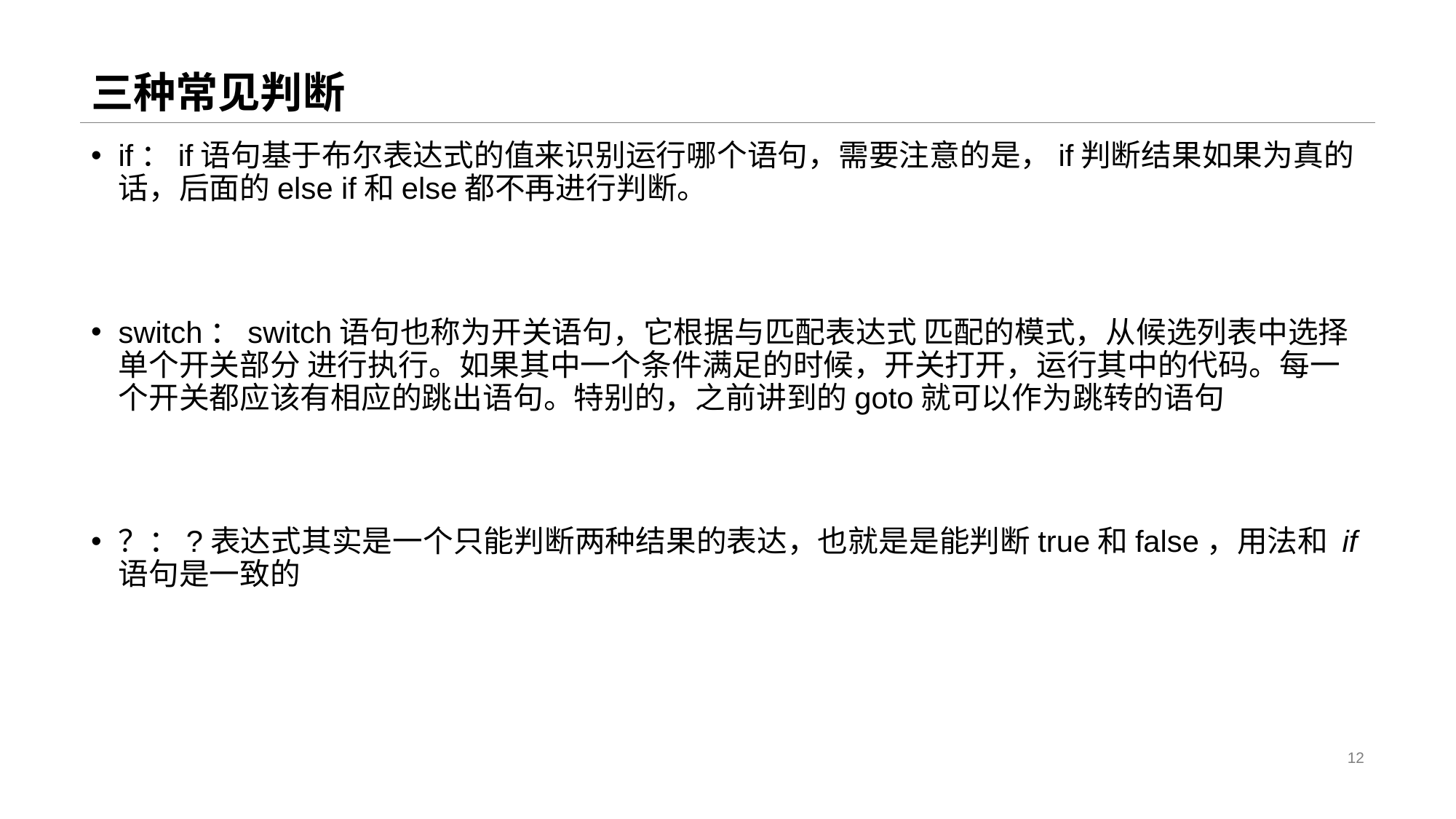

# 三种常见判断
if：if语句基于布尔表达式的值来识别运行哪个语句，需要注意的是，if判断结果如果为真的话，后面的else if和else都不再进行判断。

switch：switch语句也称为开关语句，它根据与匹配表达式 匹配的模式，从候选列表中选择单个开关部分 进行执行。如果其中一个条件满足的时候，开关打开，运行其中的代码。每一个开关都应该有相应的跳出语句。特别的，之前讲到的goto就可以作为跳转的语句

？：?表达式其实是一个只能判断两种结果的表达，也就是是能判断true和false，用法和 if 语句是一致的

12